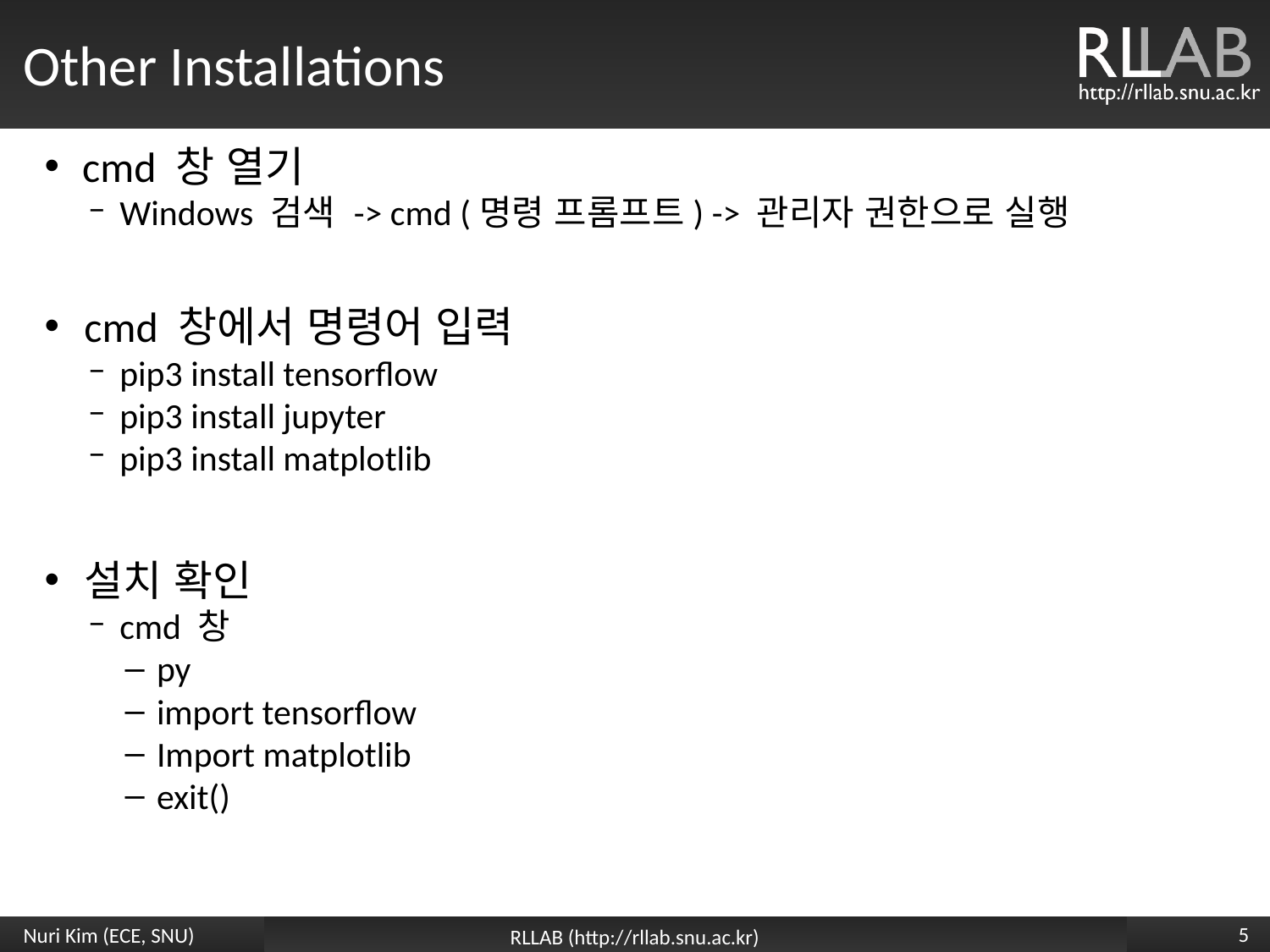

# Other Installations
cmd 창 열기
Windows 검색 -> cmd (명령 프롬프트) -> 관리자 권한으로 실행

cmd 창에서 명령어 입력
pip3 install tensorflow
pip3 install jupyter
pip3 install matplotlib

설치 확인
cmd 창
py
import tensorflow
Import matplotlib
exit()

5
Nuri Kim (ECE, SNU)
RLLAB (http://rllab.snu.ac.kr)